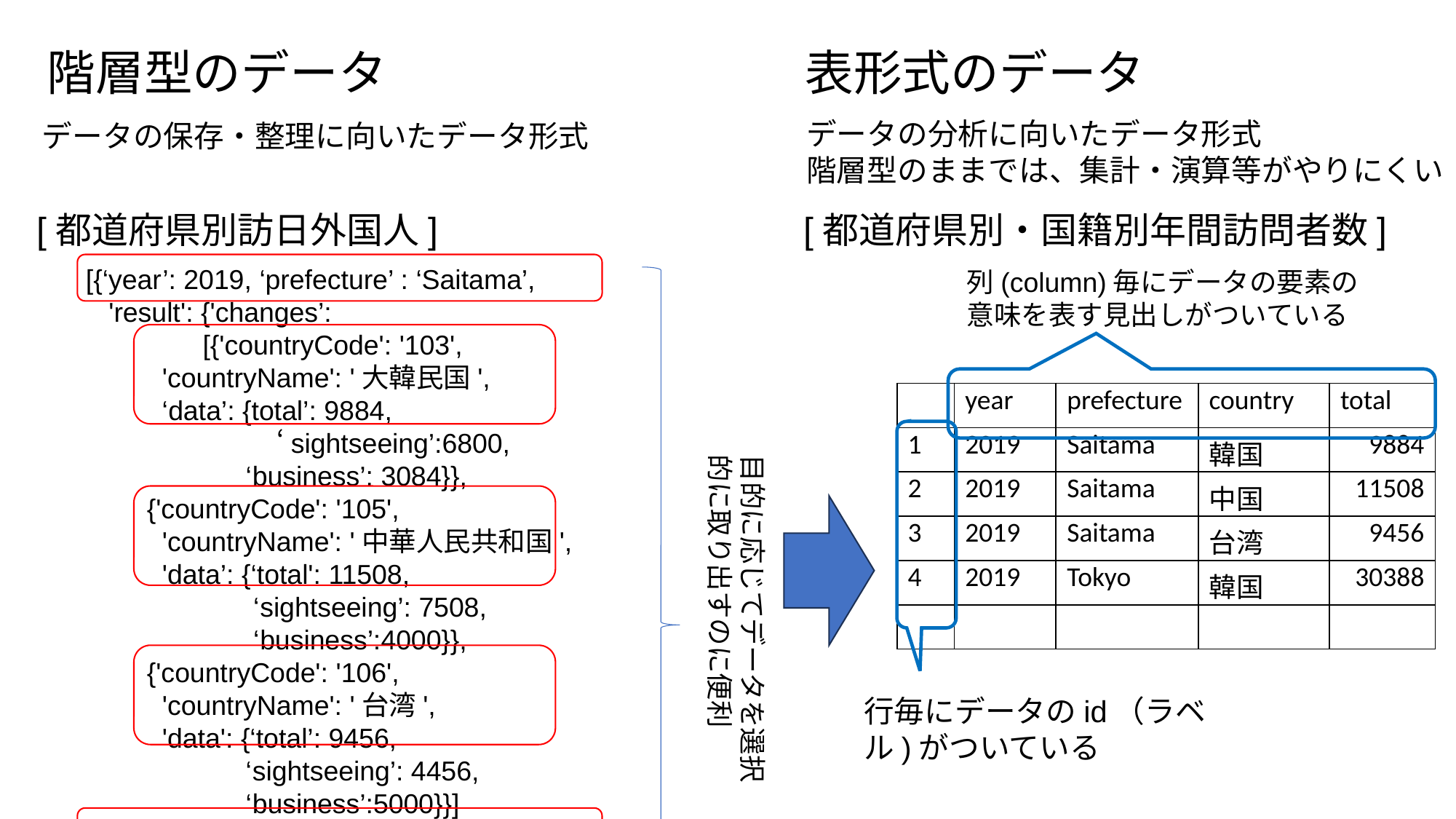

階層型のデータ
表形式のデータ
データの分析に向いたデータ形式
階層型のままでは、集計・演算等がやりにくい
データの保存・整理に向いたデータ形式
[都道府県別・国籍別年間訪問者数]
[都道府県別訪日外国人]

[{‘year’: 2019, ‘prefecture’ : ‘Saitama’,
   'result': {'changes’:
	 [{'countryCode': '103',
          'countryName': '大韓民国',
          ‘data’: {total’: 9884,
　　　　　　　‘sightseeing’:6800,
                     ‘business’: 3084}},
        {'countryCode': '105',
          'countryName': '中華人民共和国',
          'data’: {‘total': 11508,
                      ‘sightseeing’: 7508,
                      ‘business’:4000}},
        {'countryCode': '106',
          'countryName': '台湾',
          'data': {‘total’: 9456,
                     ‘sightseeing’: 4456,
                     ‘business’:5000}}]
[{‘year’: 2019, ‘prefecture’ : ‘Tokyo’,
   'result': {'changes’:
	 [{'countryCode': '103',
          'countryName': '大韓民国',
          ‘data’: {total’: 30388,

列(column)毎にデータの要素の意味を表す見出しがついている

|  | year | prefecture | country | total |
| --- | --- | --- | --- | --- |
| 1 | 2019 | Saitama | 韓国 | 9884 |
| 2 | 2019 | Saitama | 中国 | 11508 |
| 3 | 2019 | Saitama | 台湾 | 9456 |
| 4 | 2019 | Tokyo | 韓国 | 30388 |
|  |  |  |  |  |

目的に応じてデータを選択的に取り出すのに便利

行毎にデータのid（ラベル)がついている